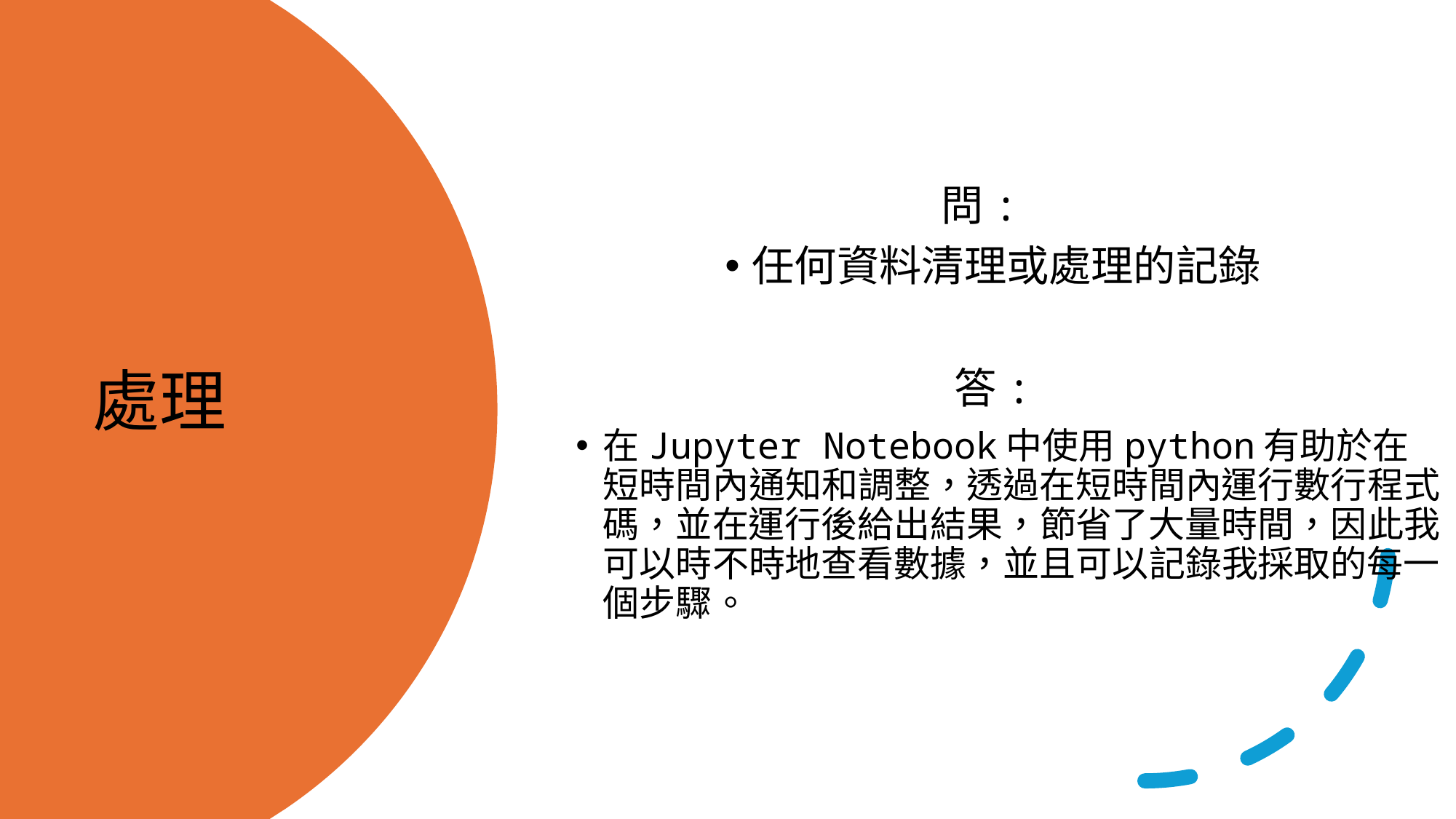

問:
任何資料清理或處理的記錄

答:
在Jupyter Notebook中使用python有助於在短時間內通知和調整，透過在短時間內運行數行程式碼，並在運行後給出結果，節省了大量時間，因此我可以時不時地查看數據，並且可以記錄我採取的每一個步驟。
# 處理